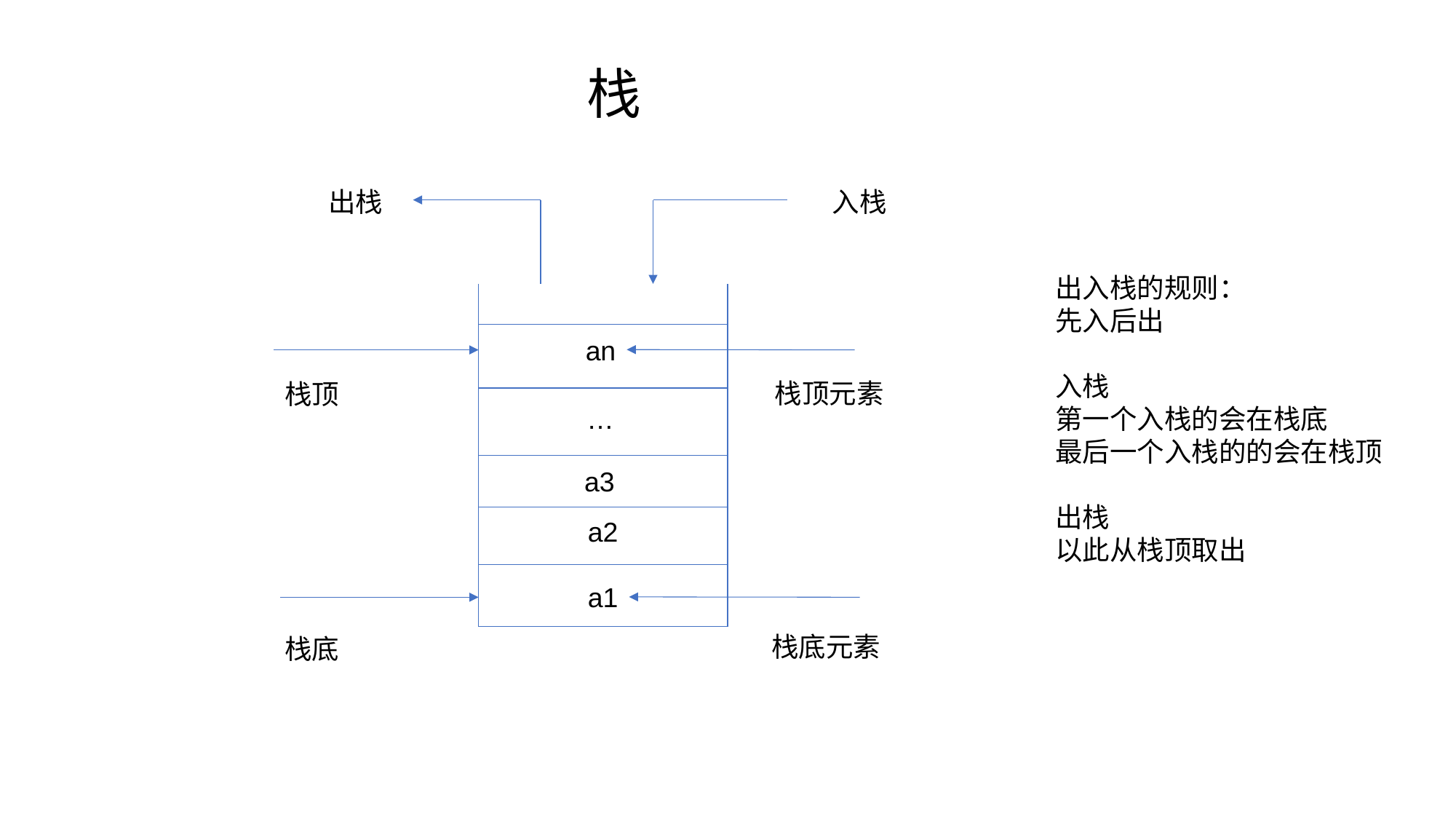

栈
出栈
入栈
出入栈的规则：
先入后出

入栈
第一个入栈的会在栈底
最后一个入栈的的会在栈顶

出栈
以此从栈顶取出
an
栈顶元素
栈顶
…
a3
a2
a1
栈底元素
栈底